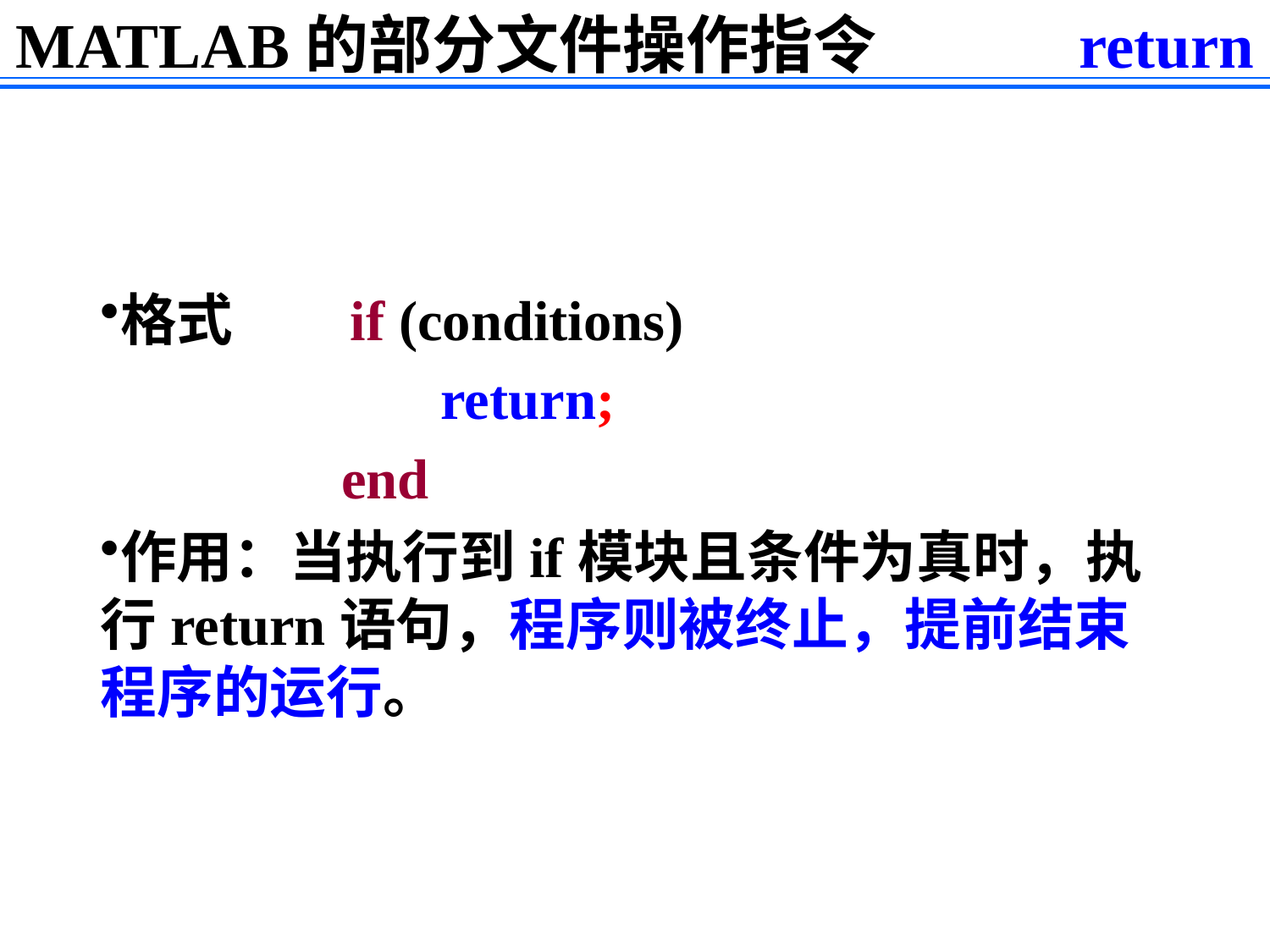

MATLAB的部分文件操作指令             return

格式        if (conditions)
                        return;
                 end
作用：当执行到if模块且条件为真时，执行return语句，程序则被终止，提前结束程序的运行。